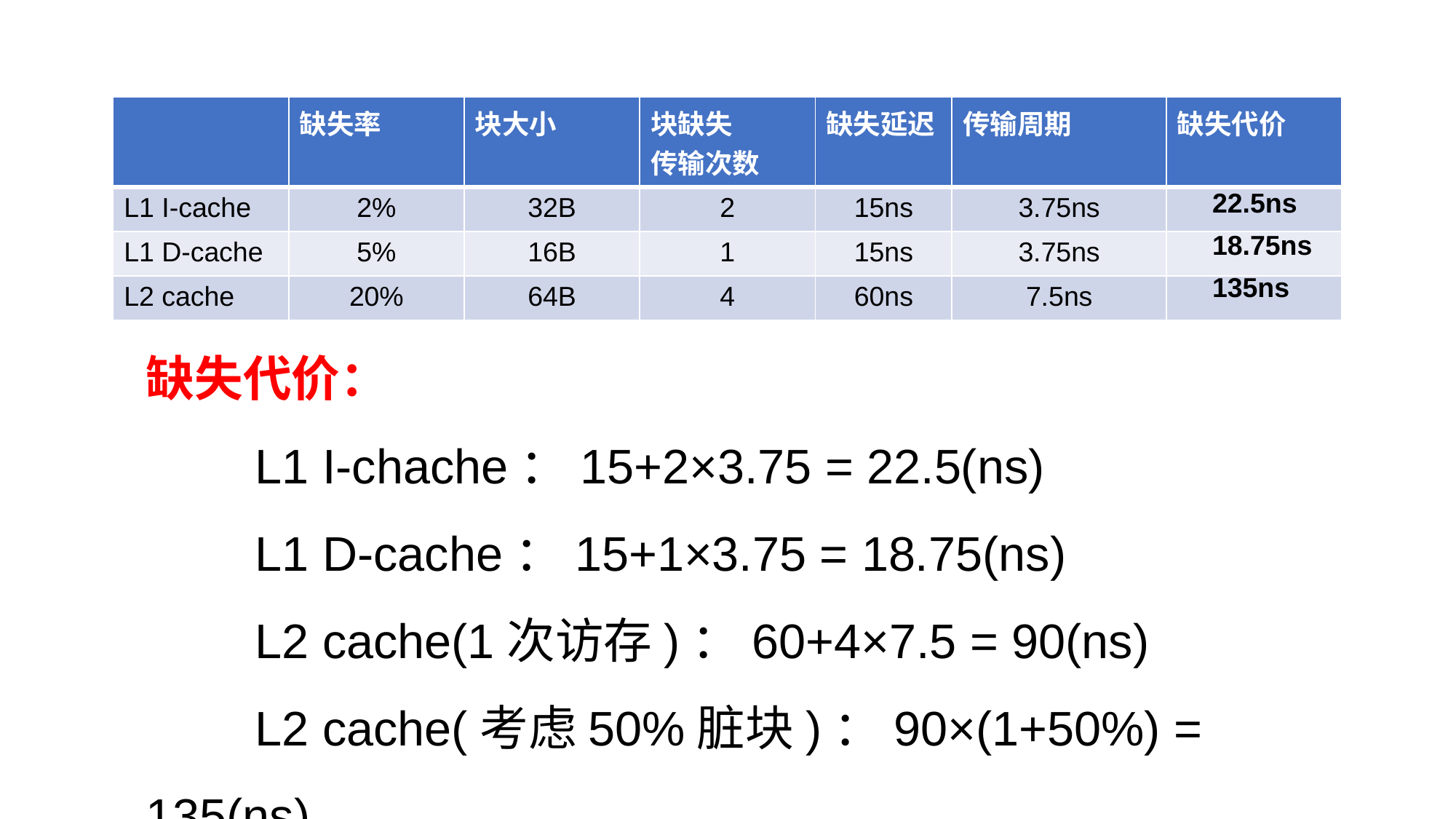

#
|  | 缺失率 | 块大小 | 块缺失 传输次数 | 缺失延迟 | 传输周期 | 缺失代价 |
| --- | --- | --- | --- | --- | --- | --- |
| L1 I-cache | 2% | 32B | 2 | 15ns | 3.75ns |  |
| L1 D-cache | 5% | 16B | 1 | 15ns | 3.75ns |  |
| L2 cache | 20% | 64B | 4 | 60ns | 7.5ns |  |
22.5ns
18.75ns
135ns
缺失代价：
	L1 I-chache：15+2×3.75 = 22.5(ns)
	L1 D-cache：15+1×3.75 = 18.75(ns)
	L2 cache(1次访存)：60+4×7.5 = 90(ns)
	L2 cache(考虑50%脏块)：90×(1+50%) = 135(ns)